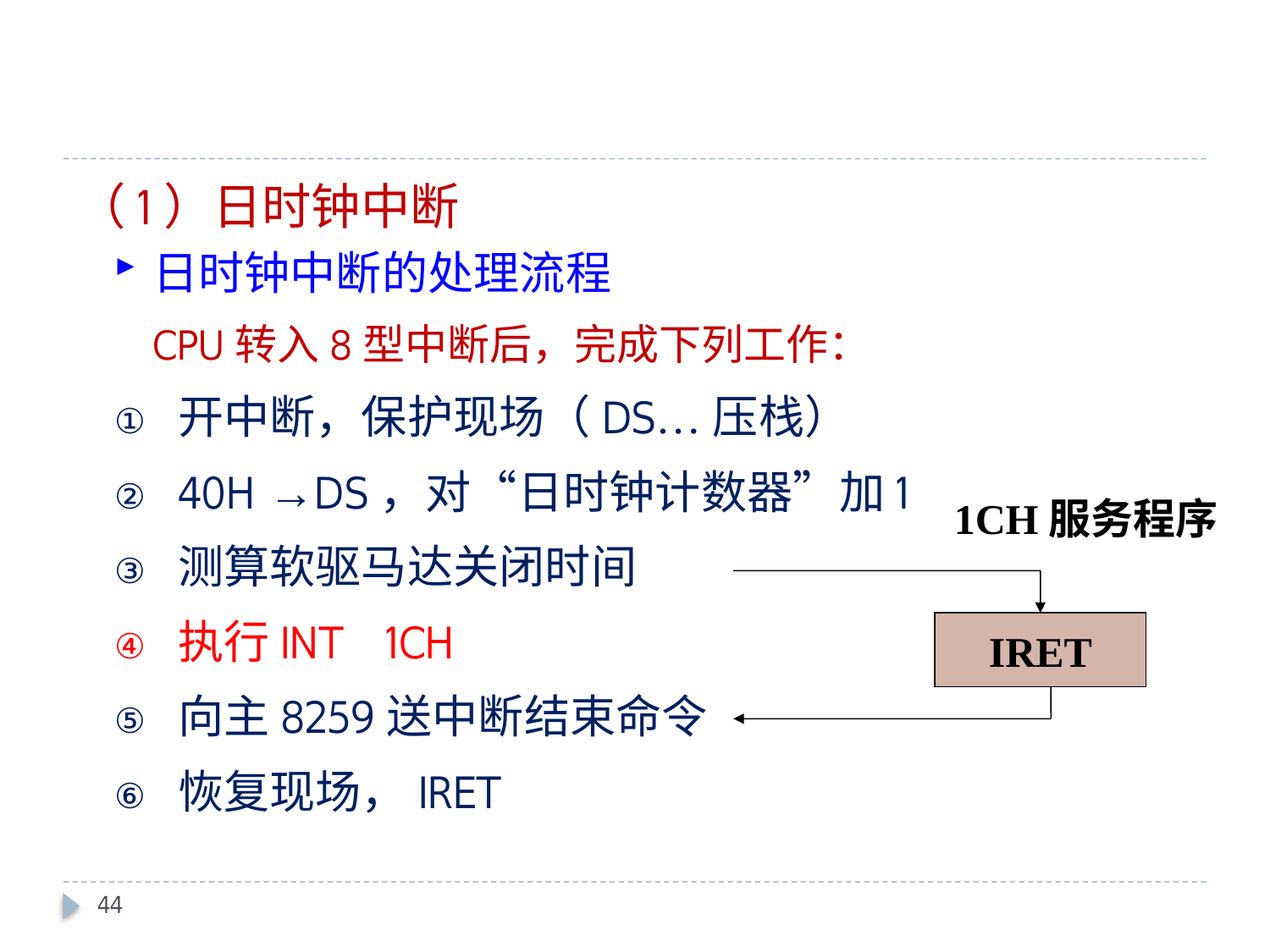

（1）日时钟中断
日时钟中断的处理流程
CPU转入8型中断后，完成下列工作：
开中断，保护现场（DS…压栈）
40H →DS，对“日时钟计数器”加1
测算软驱马达关闭时间
执行INT   1CH
向主8259送中断结束命令
恢复现场，IRET
1CH服务程序

IRET

44